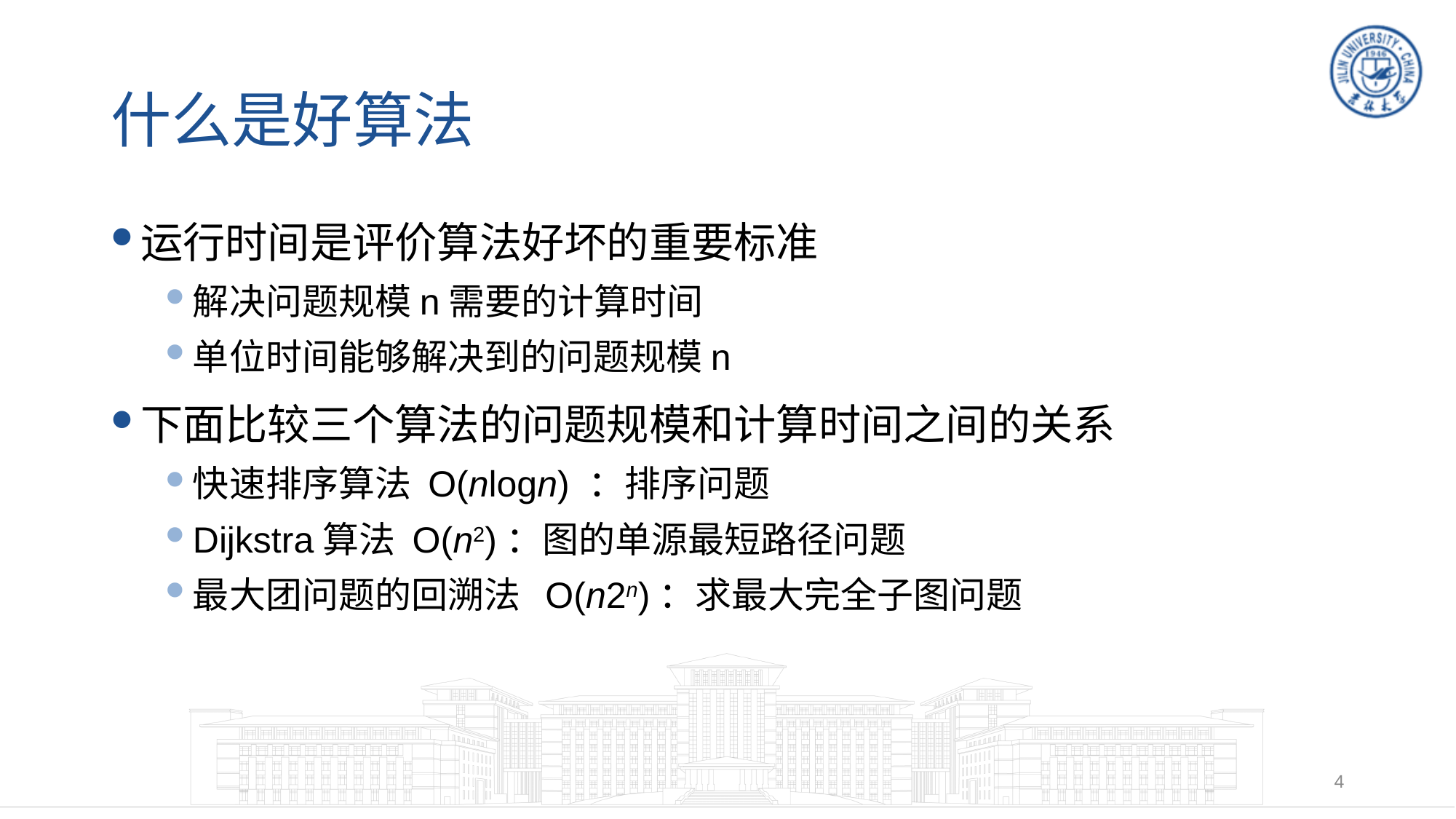

# 什么是好算法
运行时间是评价算法好坏的重要标准
解决问题规模n需要的计算时间
单位时间能够解决到的问题规模n
下面比较三个算法的问题规模和计算时间之间的关系
快速排序算法 O(nlogn) ：排序问题
Dijkstra算法 O(n2)：图的单源最短路径问题
最大团问题的回溯法  O(n2n)：求最大完全子图问题

4